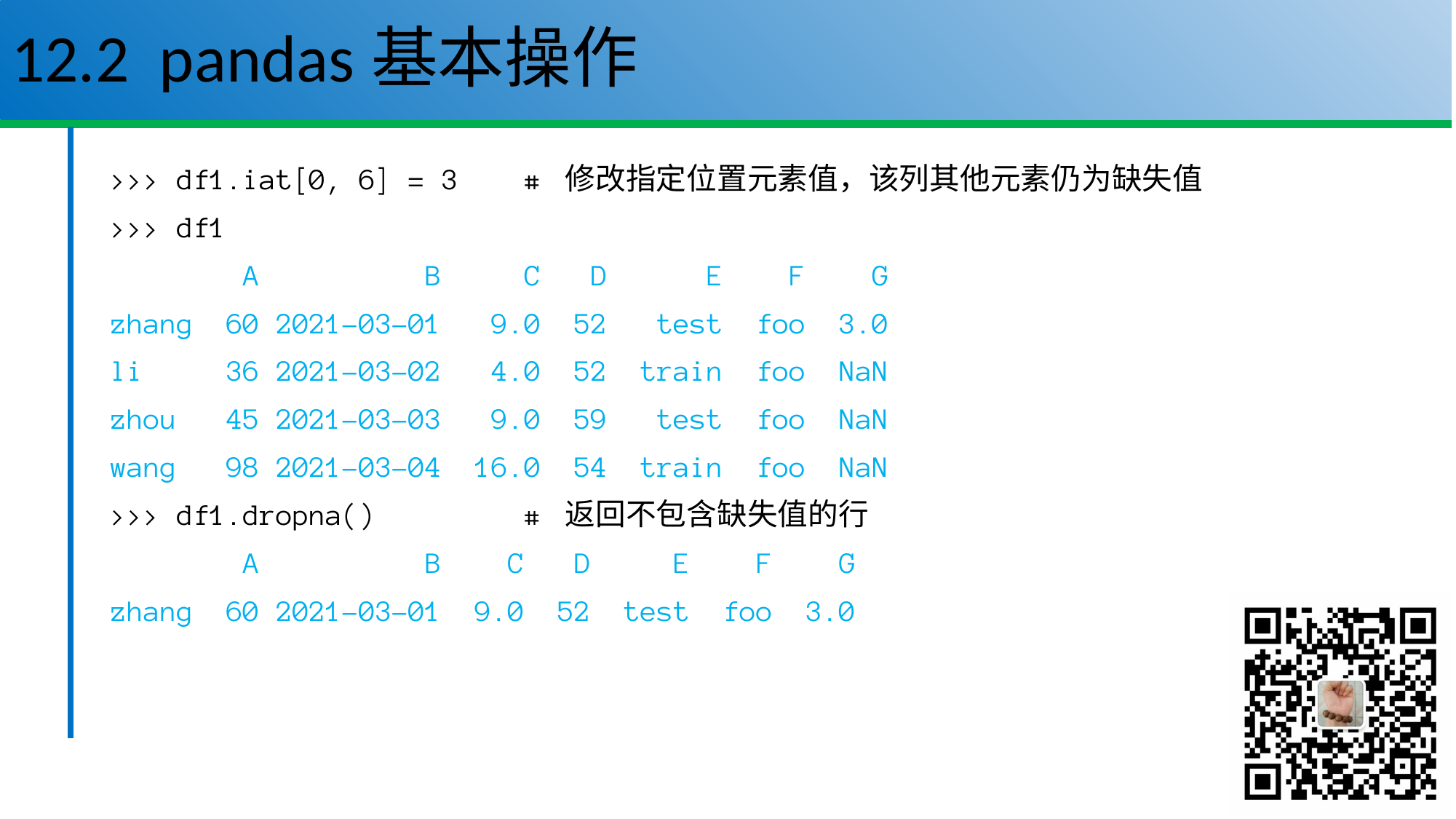

# 12.2  pandas基本操作
>>> df1.iat[0, 6] = 3    # 修改指定位置元素值，该列其他元素仍为缺失值
>>> df1
        A          B     C   D      E    F    G
zhang  60 2021-03-01   9.0  52   test  foo  3.0
li     36 2021-03-02   4.0  52  train  foo  NaN
zhou   45 2021-03-03   9.0  59   test  foo  NaN
wang   98 2021-03-04  16.0  54  train  foo  NaN
>>> df1.dropna()         # 返回不包含缺失值的行
        A          B    C   D     E    F    G
zhang  60 2021-03-01  9.0  52  test  foo  3.0
63